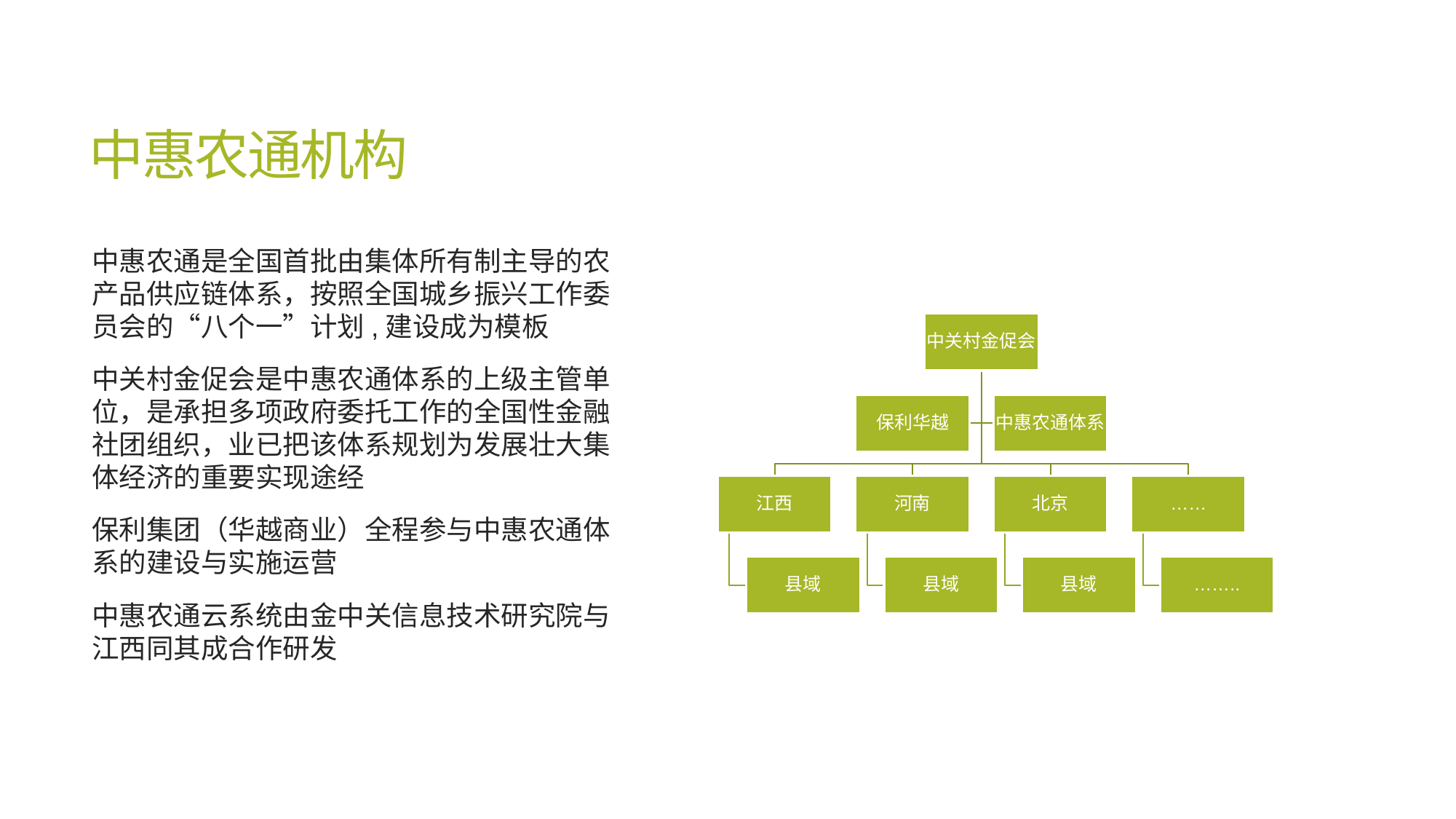

# 中惠农通机构
中惠农通是全国首批由集体所有制主导的农产品供应链体系，按照全国城乡振兴工作委员会的“八个一”计划,建设成为模板
中关村金促会是中惠农通体系的上级主管单位，是承担多项政府委托工作的全国性金融社团组织，业已把该体系规划为发展壮大集体经济的重要实现途经
保利集团（华越商业）全程参与中惠农通体系的建设与实施运营
中惠农通云系统由金中关信息技术研究院与江西同其成合作研发

中关村金促会
江西
县域
河南
县域
北京
县域
……
……..
保利华越
中惠农通体系